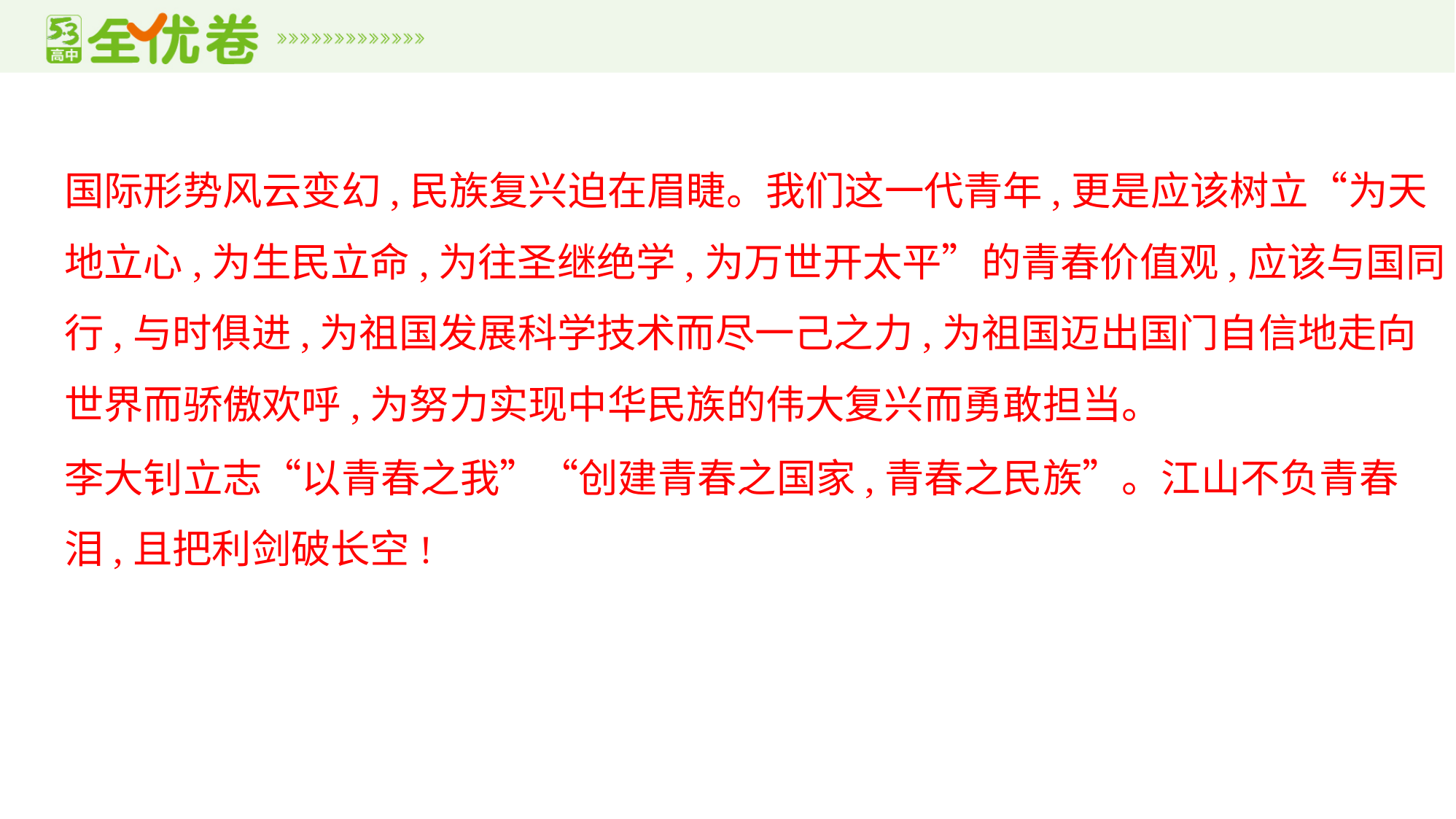

国际形势风云变幻,民族复兴迫在眉睫。我们这一代青年,更是应该树立“为天
地立心,为生民立命,为往圣继绝学,为万世开太平”的青春价值观,应该与国同
行,与时俱进,为祖国发展科学技术而尽一己之力,为祖国迈出国门自信地走向
世界而骄傲欢呼,为努力实现中华民族的伟大复兴而勇敢担当。
李大钊立志“以青春之我”“创建青春之国家,青春之民族”。江山不负青春
泪,且把利剑破长空!